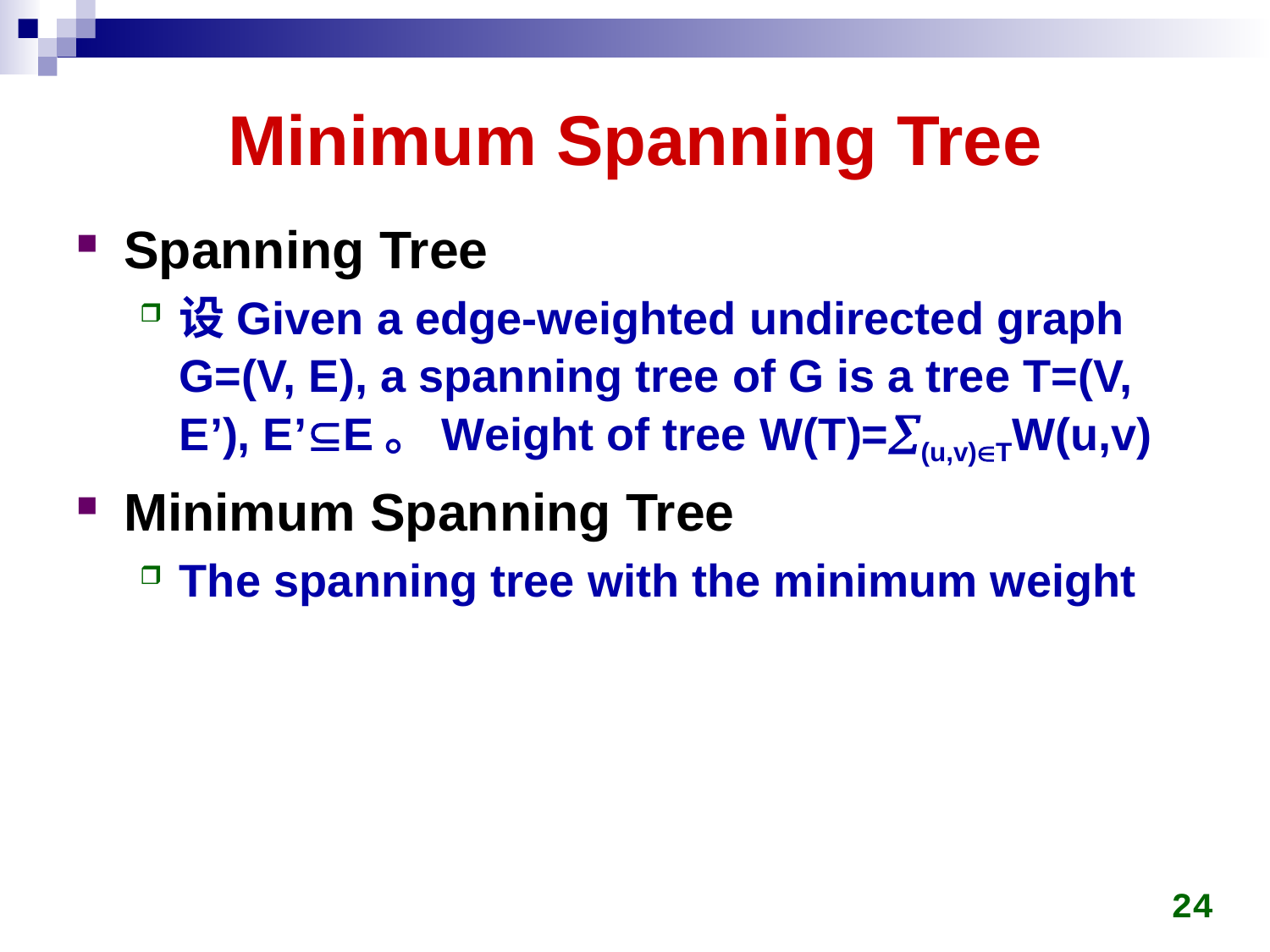

# Minimum Spanning Tree
Spanning Tree
设Given a edge-weighted undirected graph G=(V, E), a spanning tree of G is a tree T=(V, E’), E’⊆E。Weight of tree W(T)=∑(u,v)∈TW(u,v)
Minimum Spanning Tree
The spanning tree with the minimum weight

24